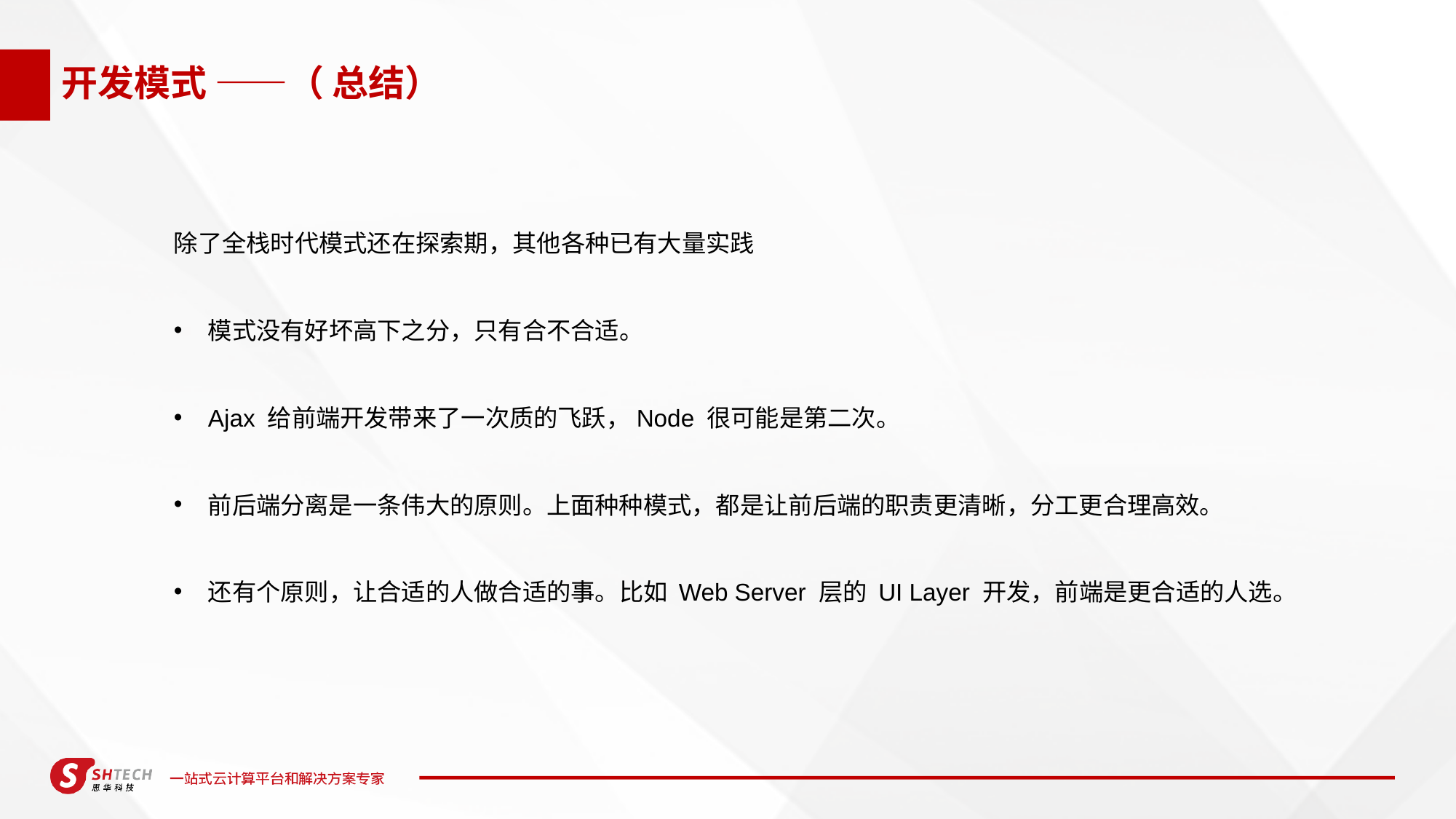

# 开发模式 ——（ 总结）
除了全栈时代模式还在探索期，其他各种已有大量实践

模式没有好坏高下之分，只有合不合适。

Ajax 给前端开发带来了一次质的飞跃，Node 很可能是第二次。

前后端分离是一条伟大的原则。上面种种模式，都是让前后端的职责更清晰，分工更合理高效。

还有个原则，让合适的人做合适的事。比如 Web Server 层的 UI Layer 开发，前端是更合适的人选。